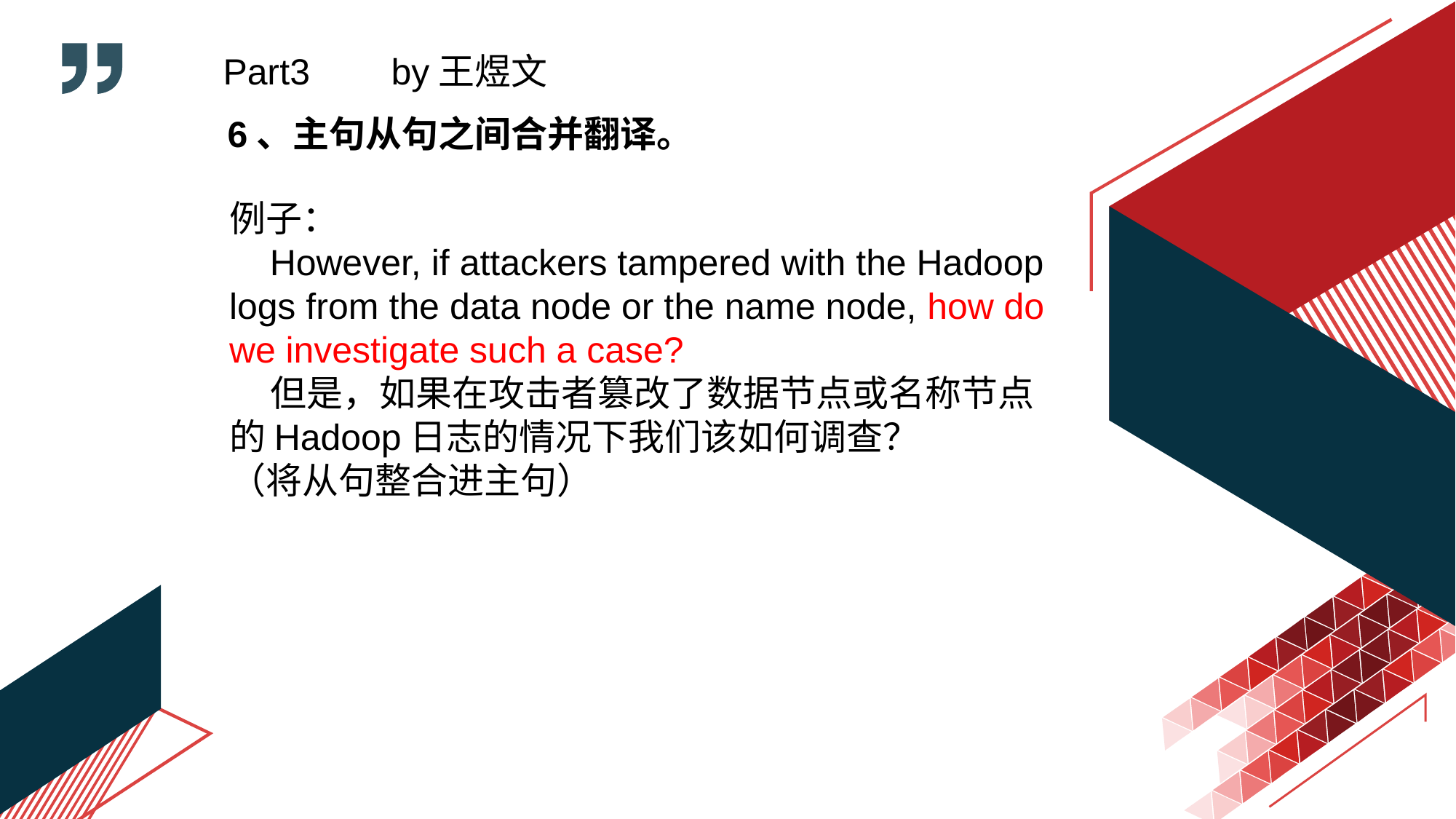

Part3        by王煜文

6、主句从句之间合并翻译。
例子：
    However, if attackers tampered with the Hadoop logs from the data node or the name node, how do we investigate such a case?
    但是，如果在攻击者篡改了数据节点或名称节点的Hadoop日志的情况下我们该如何调查？
（将从句整合进主句）